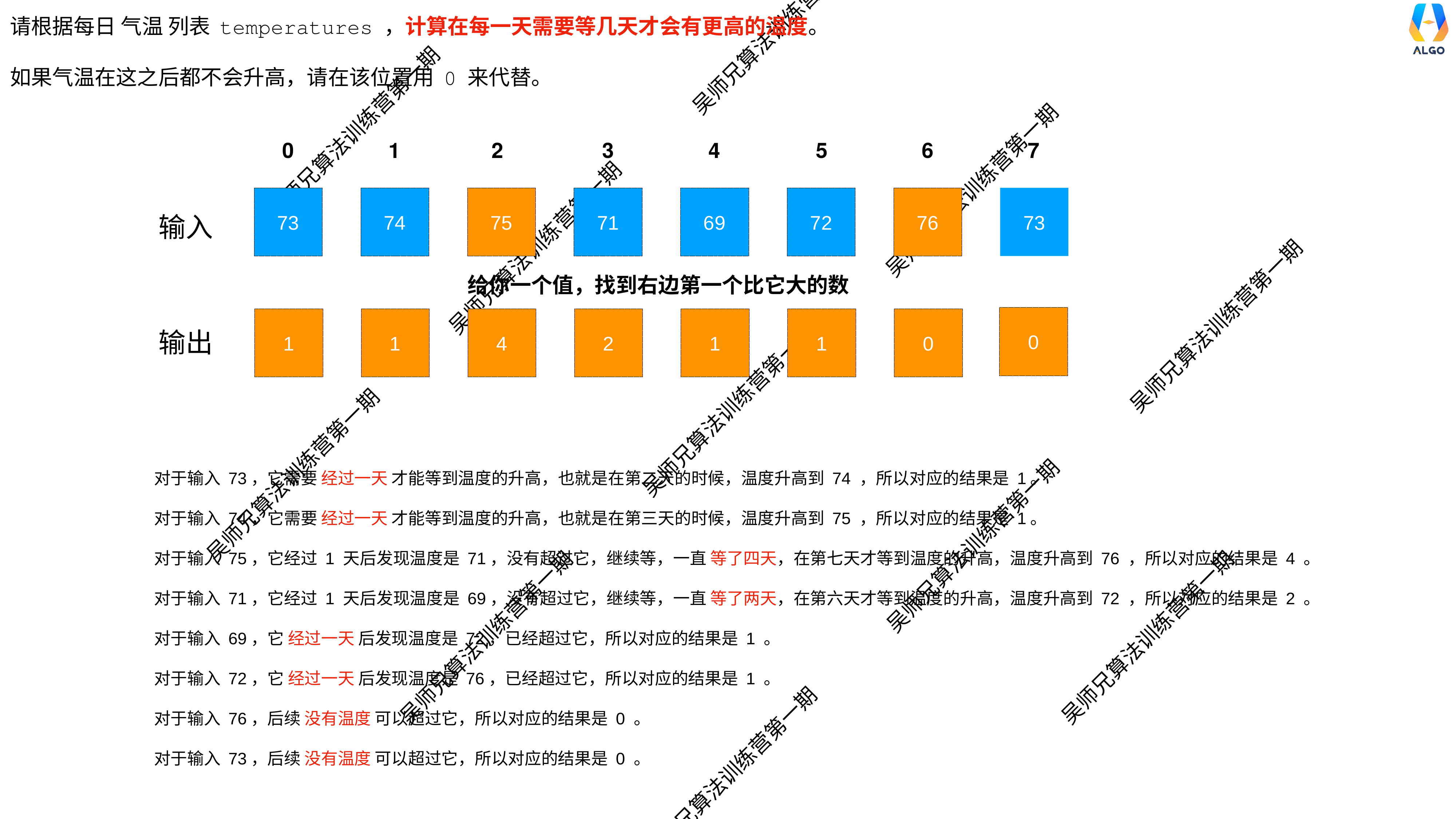

0
1
2
3
4
5
6
7
73
74
75
71
69
72
76
73
输入
给你一个值，找到右边第一个比它大的数
0
1
1
4
2
1
1
0
输出
对于输入 73，它需要 经过一天 才能等到温度的升高，也就是在第二天的时候，温度升高到 74 ，所以对应的结果是 1。

对于输入 74，它需要 经过一天 才能等到温度的升高，也就是在第三天的时候，温度升高到 75 ，所以对应的结果是 1。

对于输入 75，它经过 1 天后发现温度是 71，没有超过它，继续等，一直 等了四天，在第七天才等到温度的升高，温度升高到 76 ，所以对应的结果是 4 。

对于输入 71，它经过 1 天后发现温度是 69，没有超过它，继续等，一直 等了两天，在第六天才等到温度的升高，温度升高到 72 ，所以对应的结果是 2 。

对于输入 69，它 经过一天 后发现温度是 72，已经超过它，所以对应的结果是 1 。

对于输入 72，它 经过一天 后发现温度是 76，已经超过它，所以对应的结果是 1 。

对于输入 76，后续 没有温度 可以超过它，所以对应的结果是 0 。

对于输入 73，后续 没有温度 可以超过它，所以对应的结果是 0 。